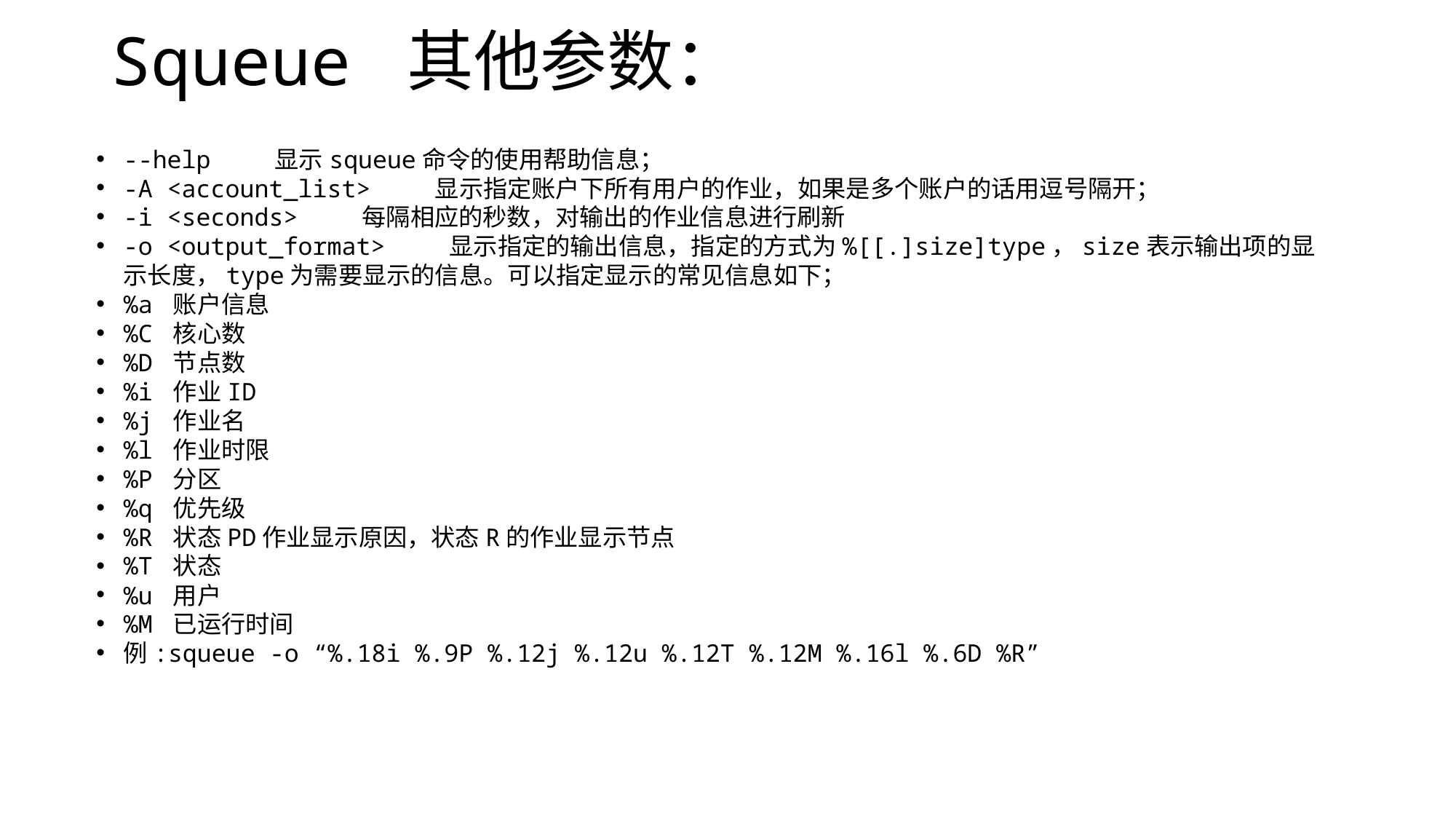

# Squeue 其他参数：
--help    显示squeue命令的使用帮助信息；
-A <account_list>    显示指定账户下所有用户的作业，如果是多个账户的话用逗号隔开；
-i <seconds>    每隔相应的秒数，对输出的作业信息进行刷新
-o <output_format>    显示指定的输出信息，指定的方式为%[[.]size]type，size表示输出项的显示长度，type为需要显示的信息。可以指定显示的常见信息如下；
%a 账户信息
%C 核心数
%D 节点数
%i 作业ID
%j 作业名
%l 作业时限
%P 分区
%q 优先级
%R 状态PD作业显示原因，状态R的作业显示节点
%T 状态
%u 用户
%M 已运行时间
例:squeue -o “%.18i %.9P %.12j %.12u %.12T %.12M %.16l %.6D %R”